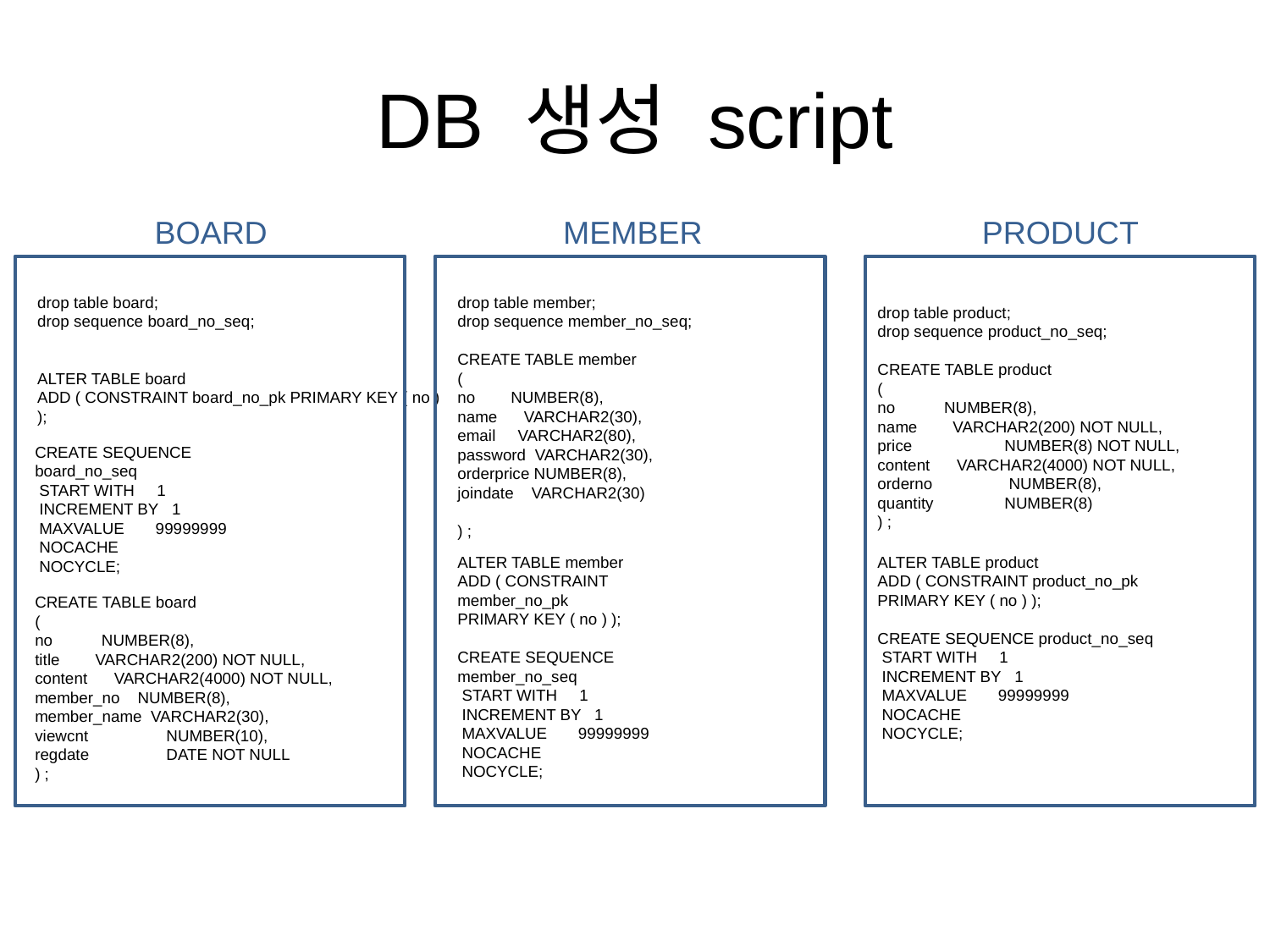

# DB 생성 script
BOARD
MEMBER
PRODUCT

drop table board;
drop sequence board_no_seq;

ALTER TABLE board
ADD ( CONSTRAINT board_no_pk PRIMARY KEY ( no ) );

CREATE SEQUENCE board_no_seq
 START WITH     1
 INCREMENT BY   1
 MAXVALUE       99999999
 NOCACHE
 NOCYCLE;
CREATE TABLE board
(
no           NUMBER(8),
title        VARCHAR2(200) NOT NULL,
content      VARCHAR2(4000) NOT NULL,
member_no    NUMBER(8),
member_name  VARCHAR2(30),
viewcnt	 NUMBER(10),
regdate	 DATE NOT NULL
) ;

drop table member;
drop sequence member_no_seq;

CREATE TABLE member
(
no        NUMBER(8),
name      VARCHAR2(30),
email     VARCHAR2(80),
password  VARCHAR2(30),
orderprice NUMBER(8),
joindate    VARCHAR2(30)

) ;
ALTER TABLE member
ADD ( CONSTRAINT member_no_pk
PRIMARY KEY ( no ) );

CREATE SEQUENCE member_no_seq
 START WITH     1
 INCREMENT BY   1
 MAXVALUE       99999999
 NOCACHE
 NOCYCLE;

drop table product;
drop sequence product_no_seq;

CREATE TABLE product
(
no           NUMBER(8),
name        VARCHAR2(200) NOT NULL,
price	NUMBER(8) NOT NULL,
content      VARCHAR2(4000) NOT NULL,
orderno	 NUMBER(8),
quantity	NUMBER(8)
) ;

ALTER TABLE product
ADD ( CONSTRAINT product_no_pk
PRIMARY KEY ( no ) );

CREATE SEQUENCE product_no_seq
 START WITH     1
 INCREMENT BY   1
 MAXVALUE       99999999
 NOCACHE
 NOCYCLE;